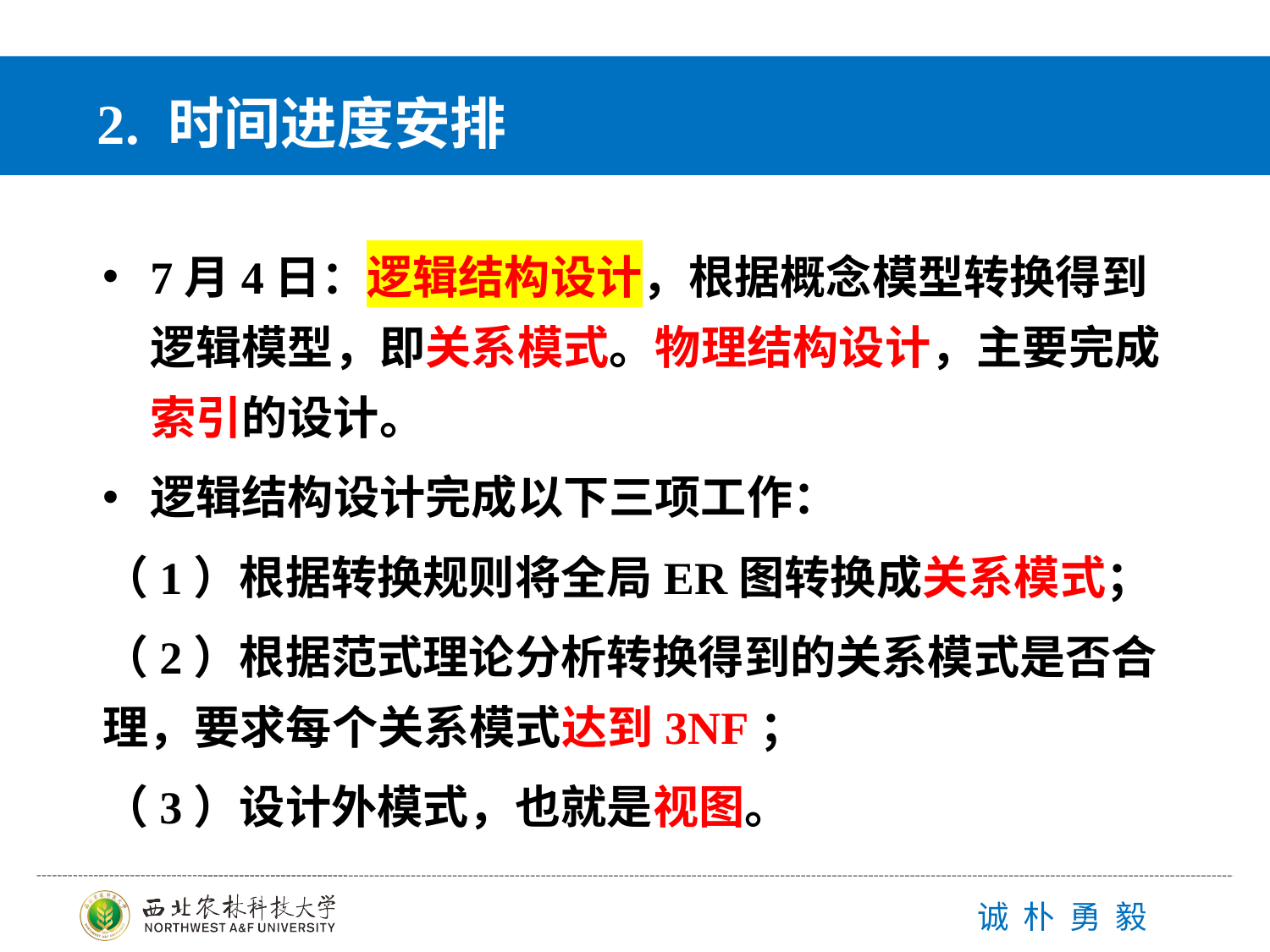

2. 时间进度安排
7月4日：逻辑结构设计，根据概念模型转换得到逻辑模型，即关系模式。物理结构设计，主要完成索引的设计。
逻辑结构设计完成以下三项工作：
（1）根据转换规则将全局ER图转换成关系模式；
（2）根据范式理论分析转换得到的关系模式是否合理，要求每个关系模式达到3NF；
（3）设计外模式，也就是视图。